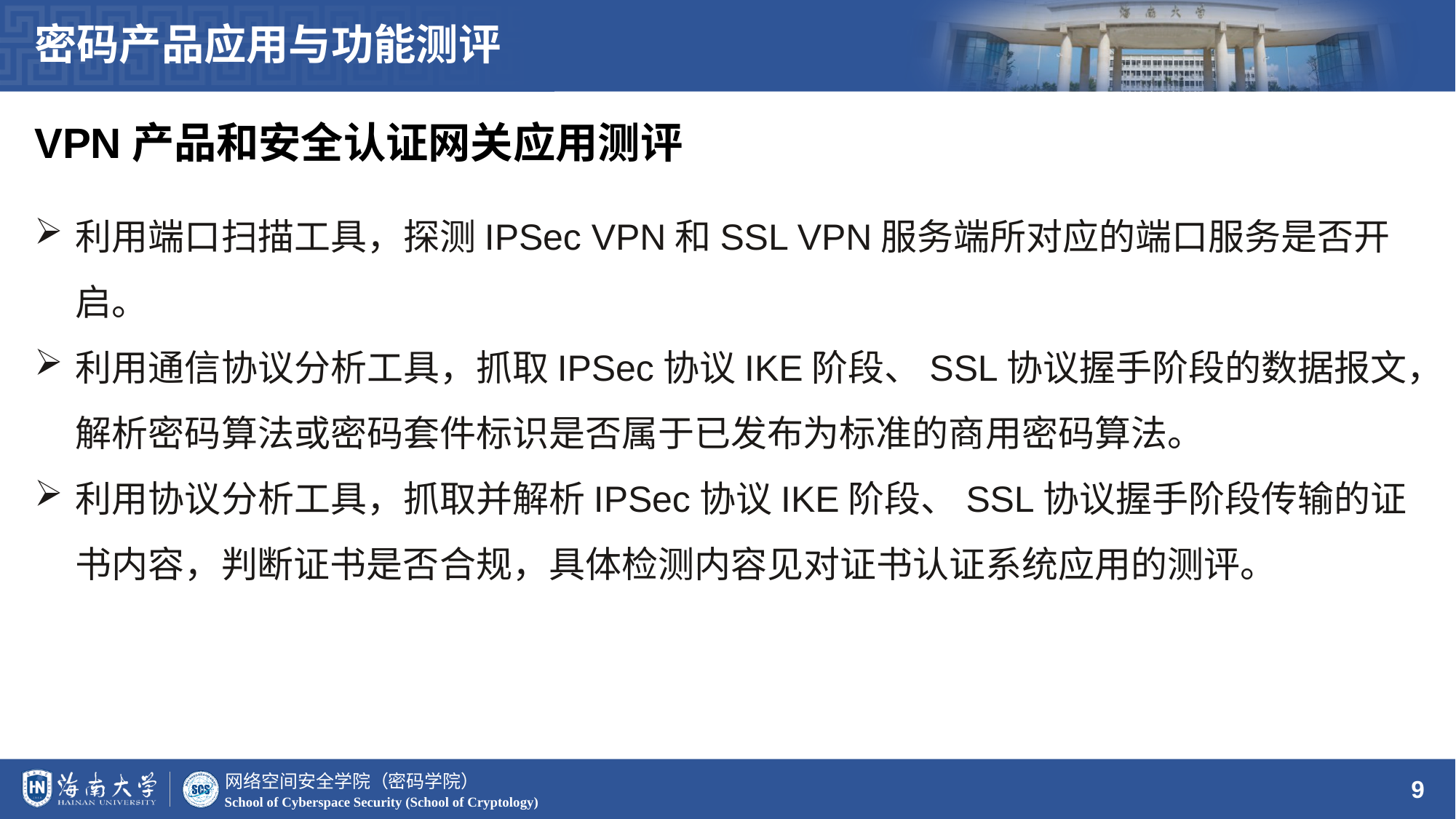

密码产品应用与功能测评
VPN产品和安全认证网关应用测评
利用端口扫描工具，探测IPSec VPN和SSL VPN服务端所对应的端口服务是否开启。
利用通信协议分析工具，抓取IPSec协议IKE阶段、SSL协议握手阶段的数据报文，解析密码算法或密码套件标识是否属于已发布为标准的商用密码算法。
利用协议分析工具，抓取并解析IPSec协议IKE阶段、SSL协议握手阶段传输的证书内容，判断证书是否合规，具体检测内容见对证书认证系统应用的测评。
9